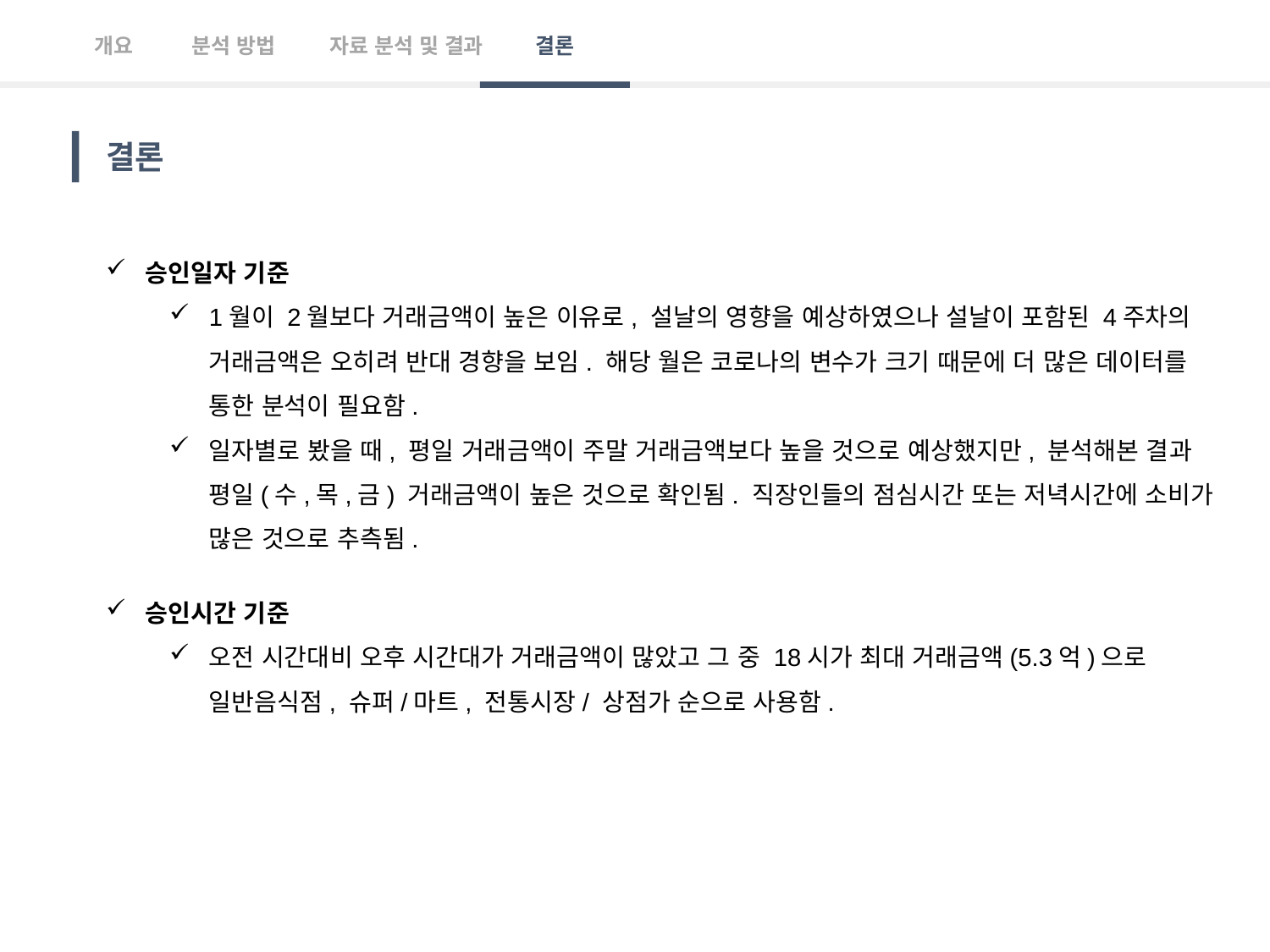

개요
분석 방법
자료 분석 및 결과
결론

결론

승인일자 기준
1월이 2월보다 거래금액이 높은 이유로, 설날의 영향을 예상하였으나 설날이 포함된 4주차의 거래금액은 오히려 반대 경향을 보임. 해당 월은 코로나의 변수가 크기 때문에 더 많은 데이터를 통한 분석이 필요함.
일자별로 봤을 때, 평일 거래금액이 주말 거래금액보다 높을 것으로 예상했지만, 분석해본 결과 평일(수,목,금) 거래금액이 높은 것으로 확인됨. 직장인들의 점심시간 또는 저녁시간에 소비가 많은 것으로 추측됨.
승인시간 기준
오전 시간대비 오후 시간대가 거래금액이 많았고 그 중 18시가 최대 거래금액(5.3억)으로 일반음식점, 슈퍼/마트, 전통시장/ 상점가 순으로 사용함.